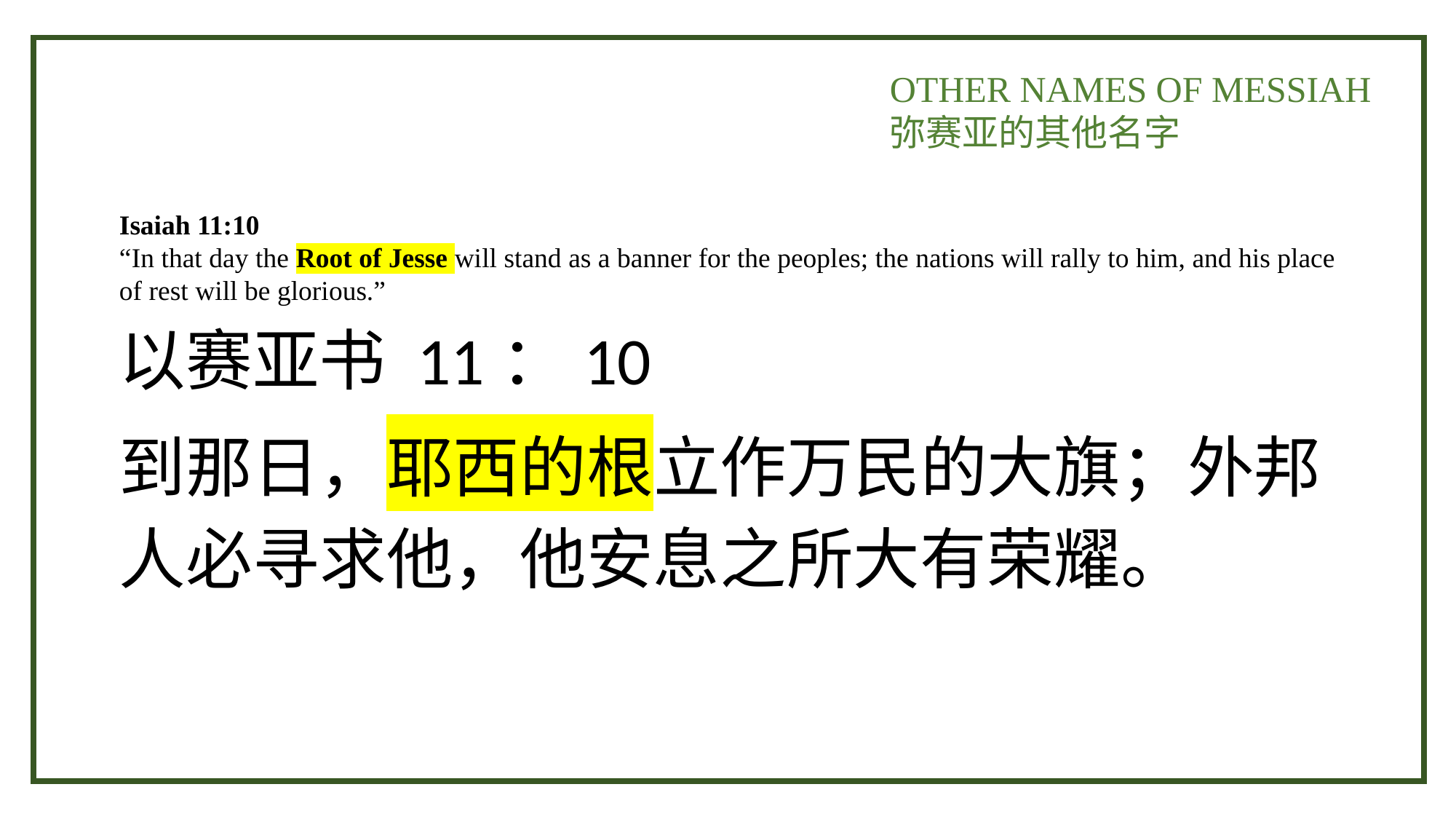

OTHER NAMES OF MESSIAH
弥赛亚的其他名字
Isaiah 11:10
“In that day the Root of Jesse will stand as a banner for the peoples; the nations will rally to him, and his place of rest will be glorious.”
以赛亚书 11：10
到那日，耶西的根立作万民的大旗；外邦人必寻求他，他安息之所大有荣耀。